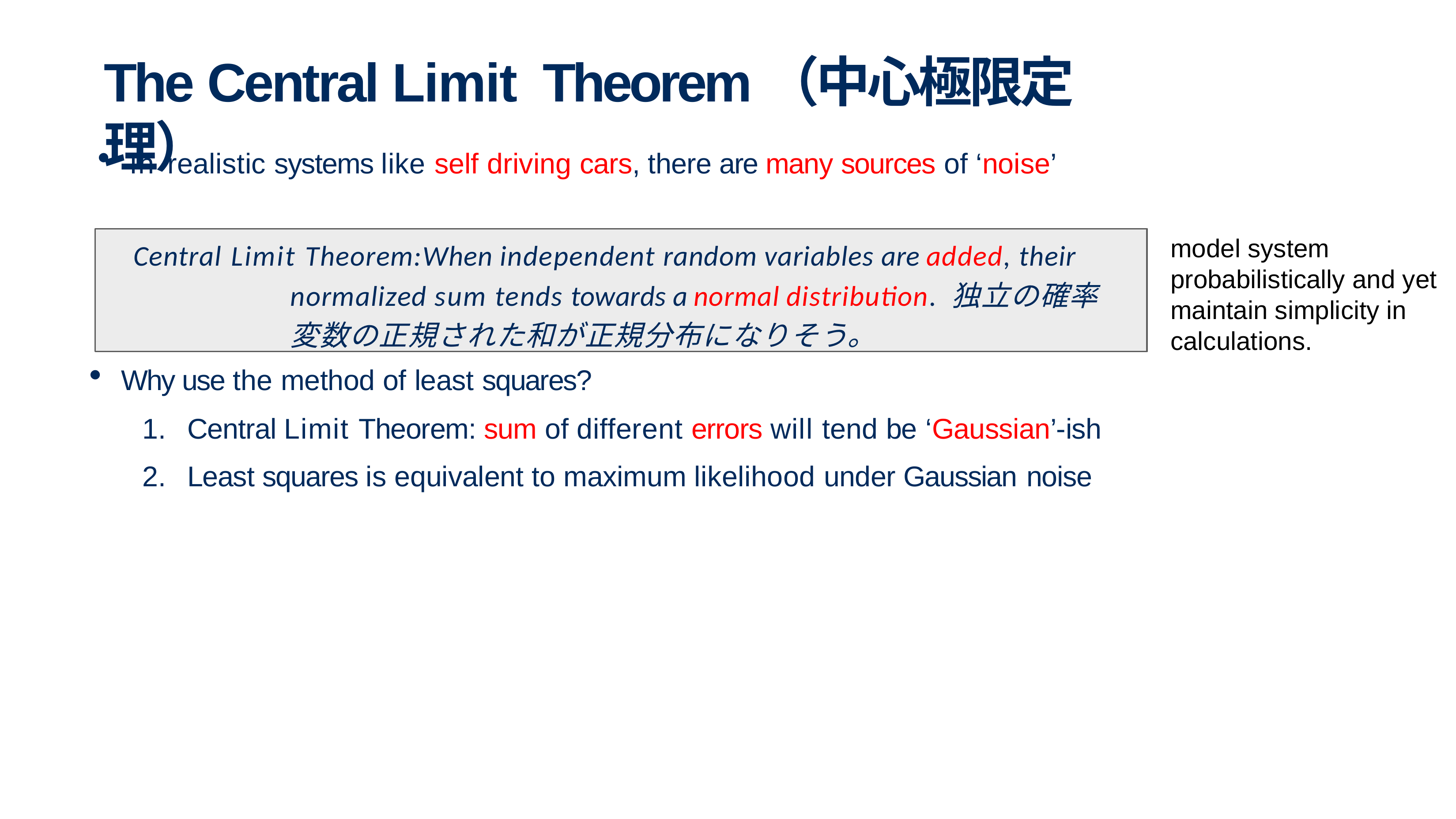

# The Central Limit Theorem（中心極限定理）
In realistic systems like self driving cars, there are many sources of ‘noise’
Central Limit Theorem:	When independent random variables are added, their  normalized sum tends towards a normal distribution. 独立の確率変数の正規された和が正規分布になりそう。
model system probabilistically and yet maintain simplicity in calculations.
Why use the method of least squares?
Central Limit Theorem: sum of different errors will tend be ‘Gaussian’-ish
Least squares is equivalent to maximum likelihood under Gaussian noise